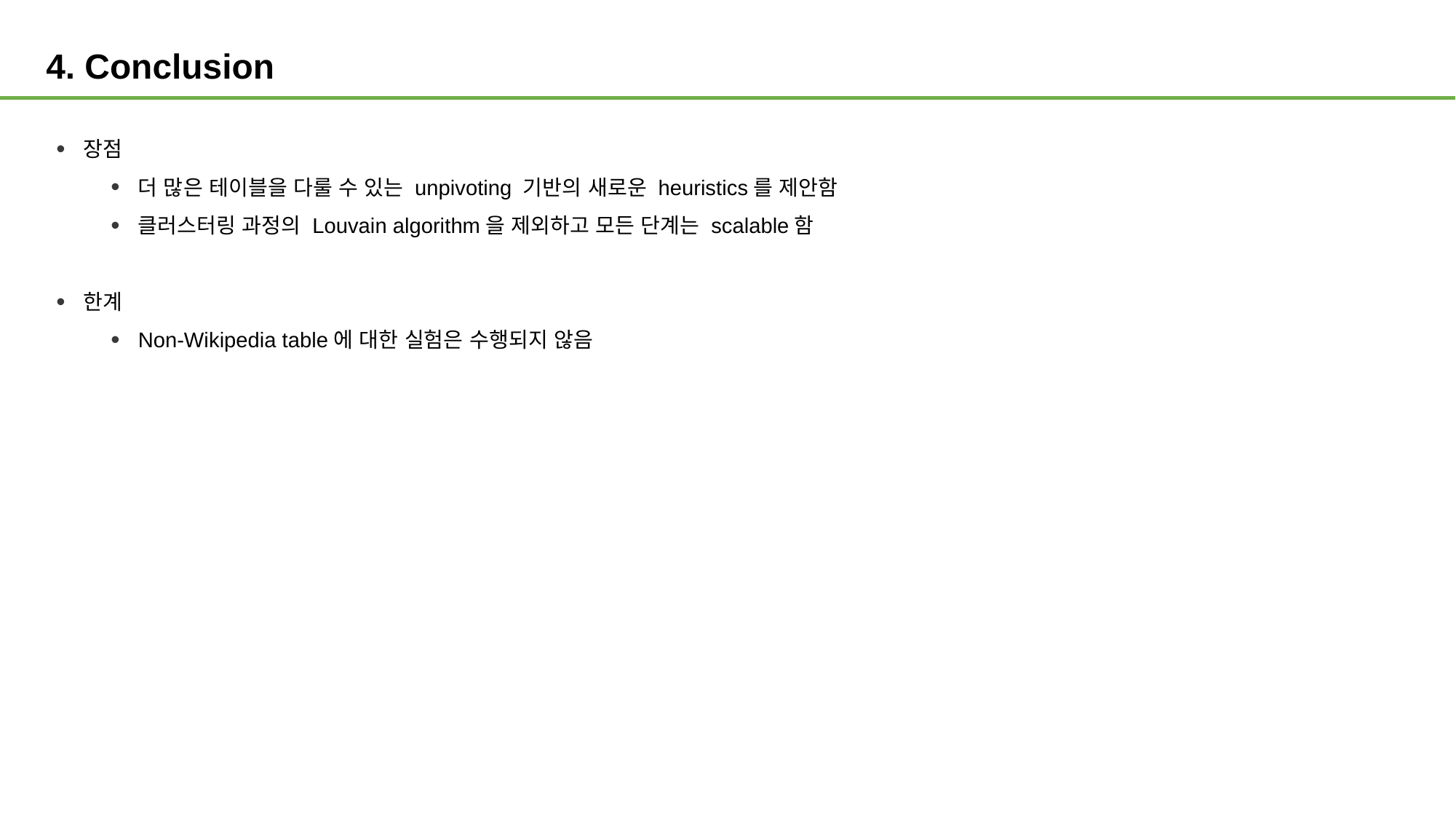

# 4. Conclusion
장점
더 많은 테이블을 다룰 수 있는 unpivoting 기반의 새로운 heuristics를 제안함
클러스터링 과정의 Louvain algorithm을 제외하고 모든 단계는 scalable함

한계
Non-Wikipedia table에 대한 실험은 수행되지 않음